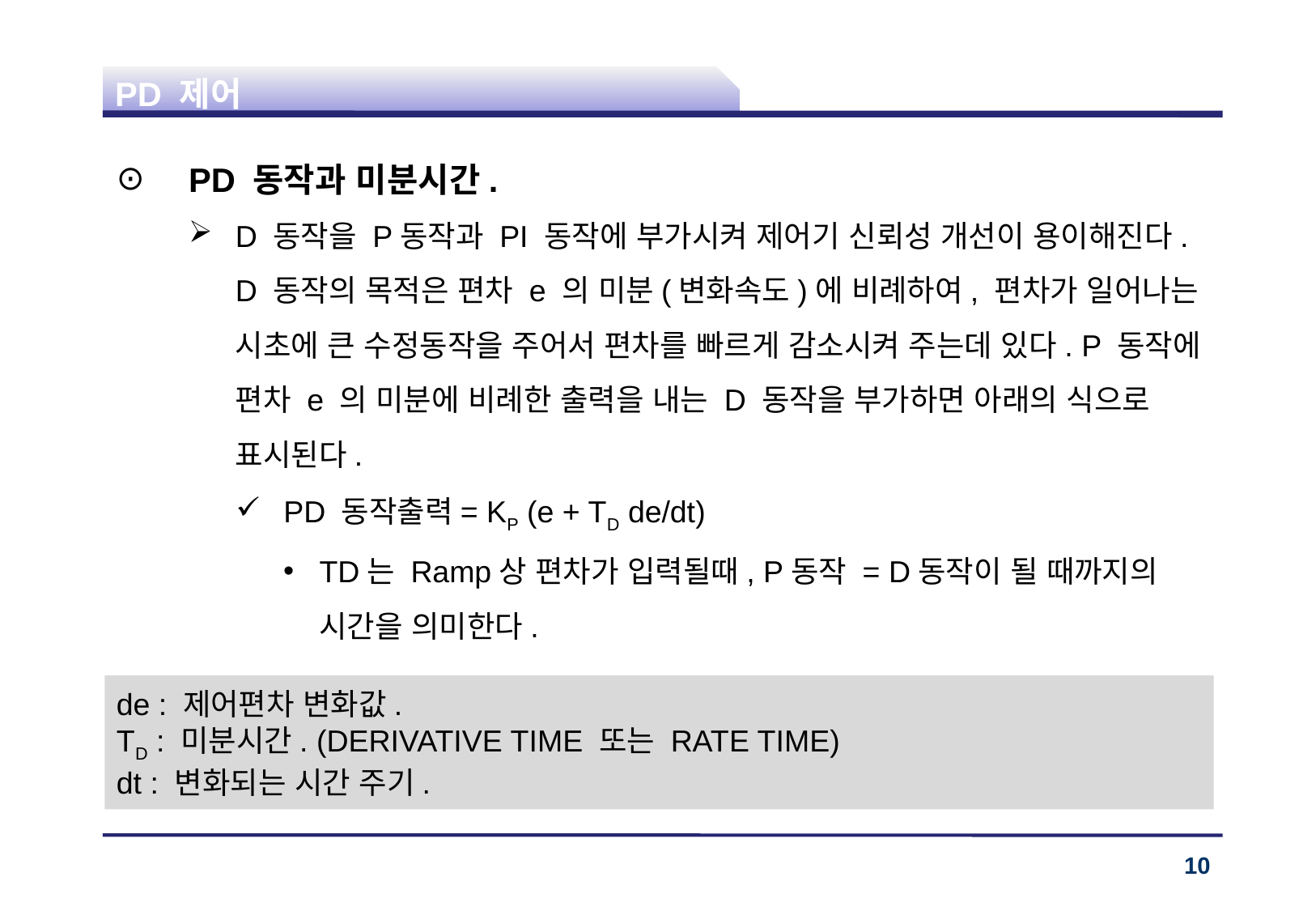

# PD 제어
PD 동작과 미분시간.
D 동작을 P동작과 PI 동작에 부가시켜 제어기 신뢰성 개선이 용이해진다. D 동작의 목적은 편차 e 의 미분(변화속도)에 비례하여, 편차가 일어나는 시초에 큰 수정동작을 주어서 편차를 빠르게 감소시켜 주는데 있다. P 동작에 편차 e 의 미분에 비례한 출력을 내는 D 동작을 부가하면 아래의 식으로 표시된다.
PD 동작출력= KP (e + TD de/dt)
TD는 Ramp상 편차가 입력될때, P동작 = D동작이 될 때까지의 시간을 의미한다.

de : 제어편차 변화값.
TD : 미분시간. (DERIVATIVE TIME 또는 RATE TIME)
dt : 변화되는 시간 주기.